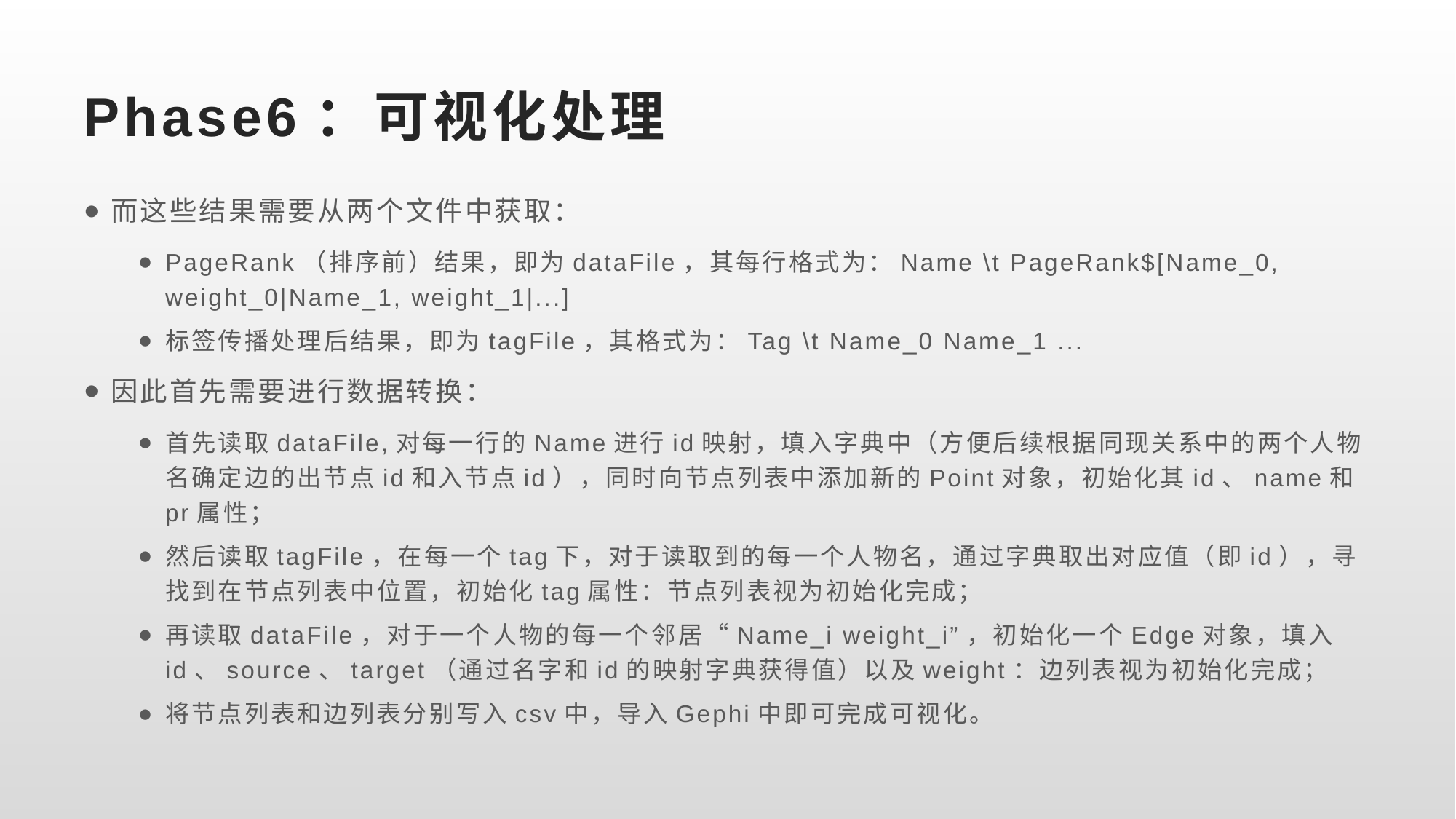

# Phase6：可视化处理
而这些结果需要从两个文件中获取：
PageRank（排序前）结果，即为dataFile，其每行格式为：Name \t PageRank$[Name_0, weight_0|Name_1, weight_1|...]
标签传播处理后结果，即为tagFile，其格式为：Tag \t Name_0 Name_1 ...
因此首先需要进行数据转换：
首先读取dataFile,对每一行的Name进行id映射，填入字典中（方便后续根据同现关系中的两个人物名确定边的出节点id和入节点id），同时向节点列表中添加新的Point对象，初始化其id、name和pr属性；
然后读取tagFile，在每一个tag下，对于读取到的每一个人物名，通过字典取出对应值（即id），寻找到在节点列表中位置，初始化tag属性：节点列表视为初始化完成；
再读取dataFile，对于一个人物的每一个邻居“Name_i weight_i”，初始化一个Edge对象，填入id、source、target（通过名字和id的映射字典获得值）以及weight：边列表视为初始化完成；
将节点列表和边列表分别写入csv中，导入Gephi中即可完成可视化。